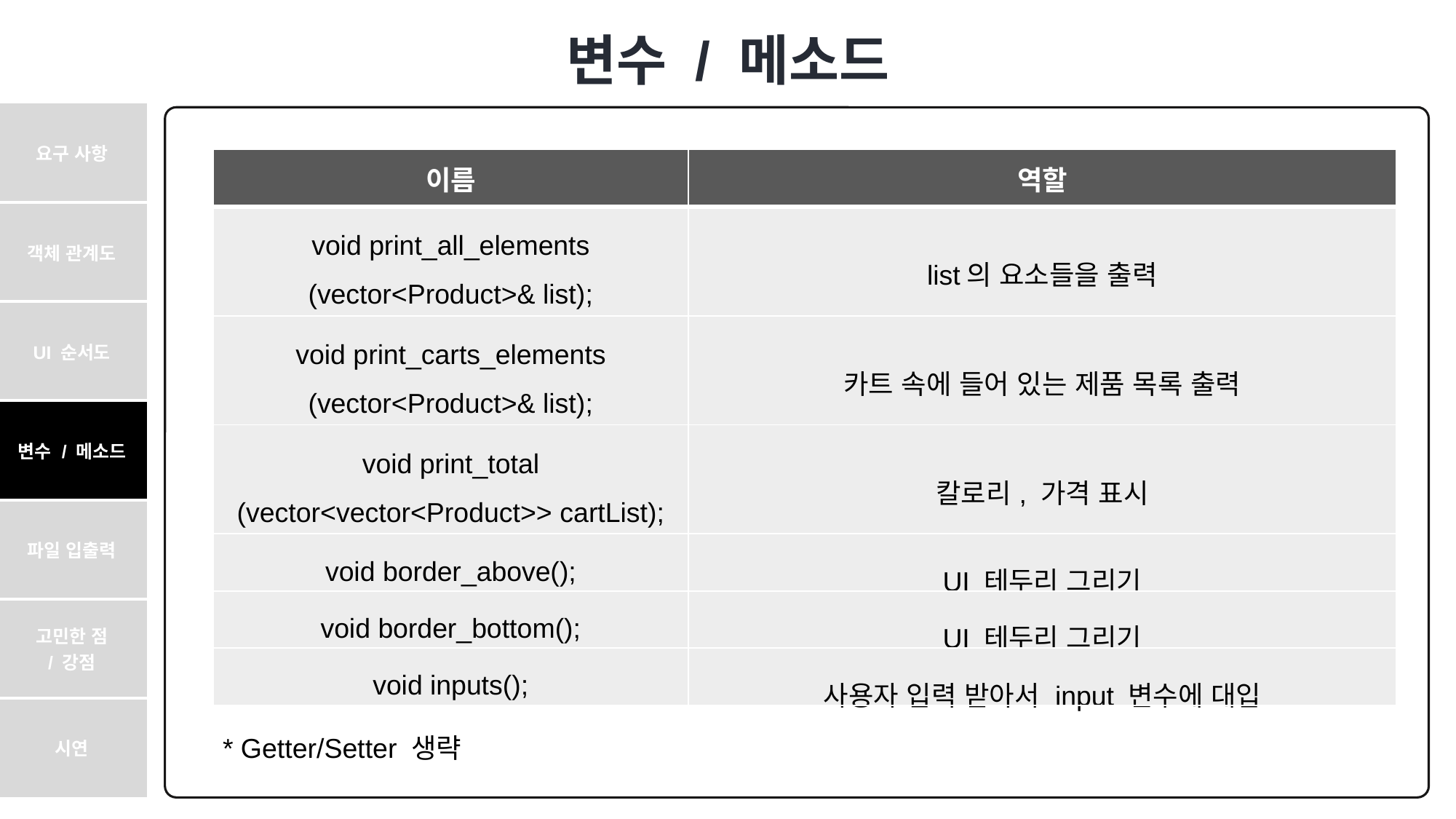

변수 / 메소드
| 요구 사항 |
| --- |
| 객체 관계도 |
| UI 순서도 |
| 변수 / 메소드 |
| 파일 입출력 |
| 고민한 점 / 강점 |
| 시연 |

| 이름 | 역할 |
| --- | --- |
| void print\_all\_elements (vector<Product>& list); | list의 요소들을 출력 |
| void print\_carts\_elements (vector<Product>& list); | 카트 속에 들어 있는 제품 목록 출력 |
| void print\_total (vector<vector<Product>> cartList); | 칼로리, 가격 표시 |
| void border\_above(); | UI 테두리 그리기 |
| void border\_bottom(); | UI 테두리 그리기 |
| void inputs(); | 사용자 입력 받아서 input 변수에 대입 |
* Getter/Setter 생략